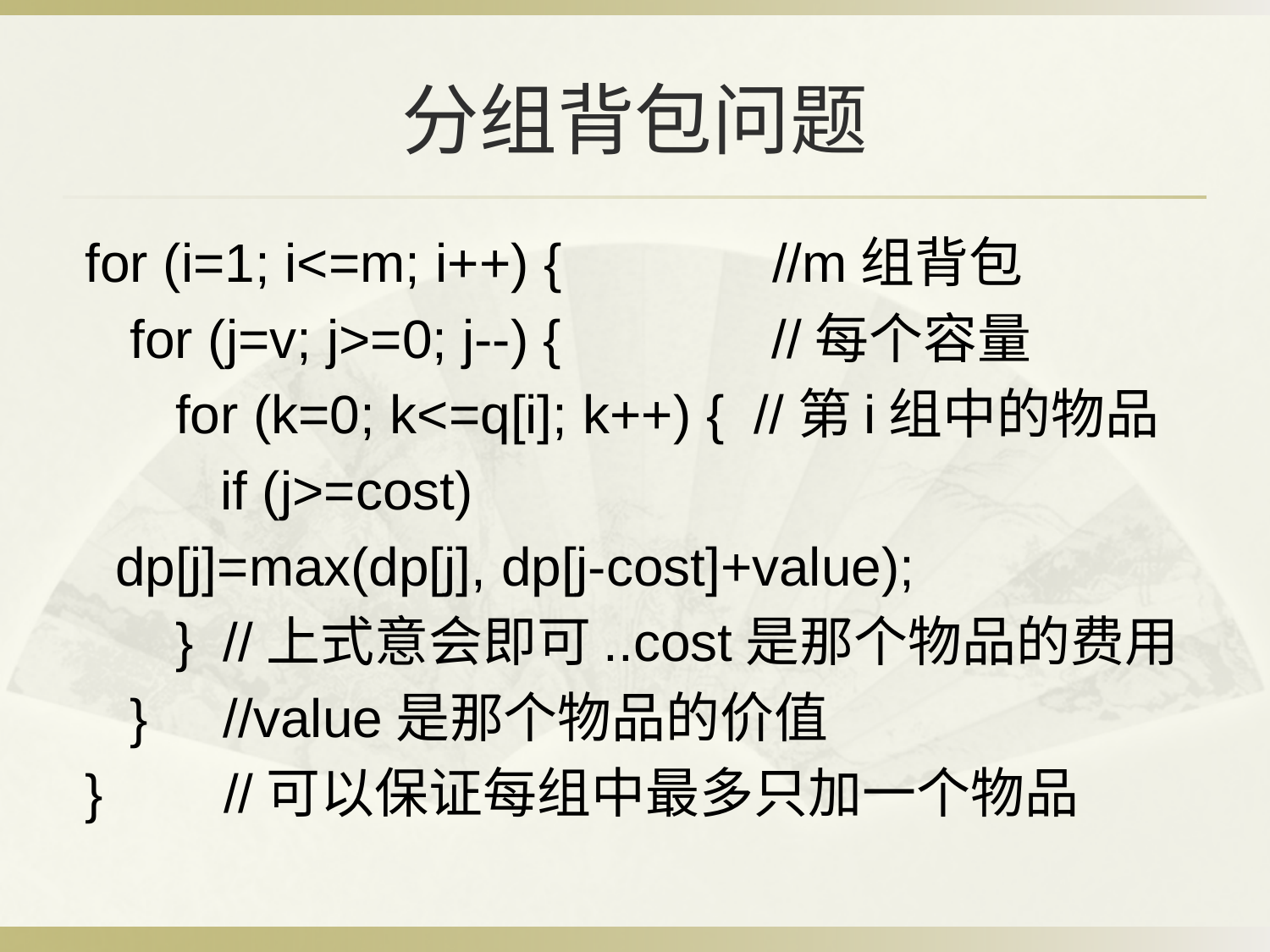

# 分组背包问题
for (i=1; i<=m; i++) {              //m组背包
   for (j=v; j>=0; j--) {              //每个容量
      for (k=0; k<=q[i]; k++) {  //第i组中的物品
         if (j>=cost)
	  dp[j]=max(dp[j], dp[j-cost]+value);
      }  //上式意会即可..cost是那个物品的费用
   }     //value是那个物品的价值
}        //可以保证每组中最多只加一个物品